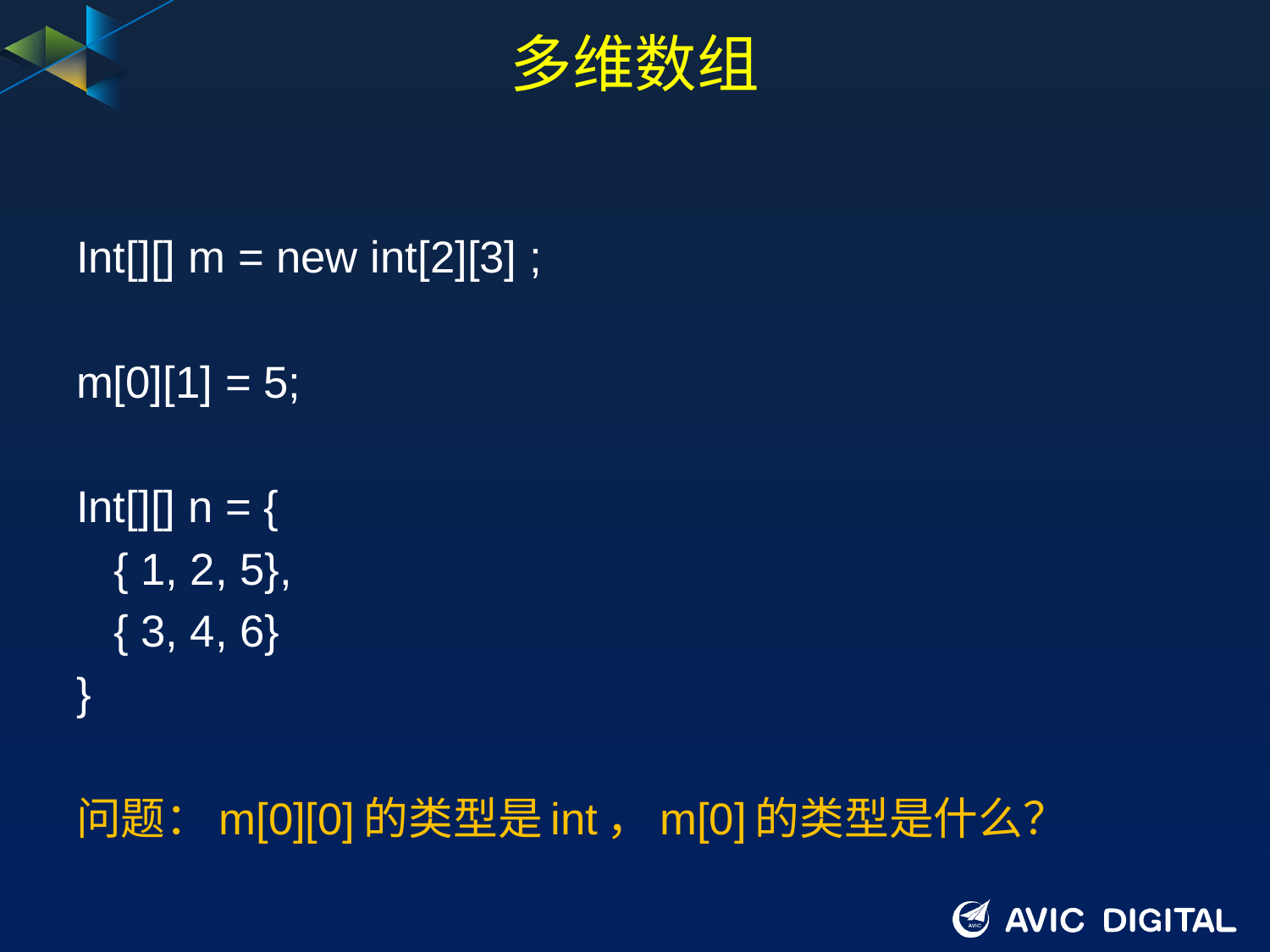

# 多维数组
Int[][] m = new int[2][3] ;

m[0][1] = 5;

Int[][] n = {
   { 1, 2, 5},
   { 3, 4, 6}
}

问题：m[0][0]的类型是int，m[0]的类型是什么？